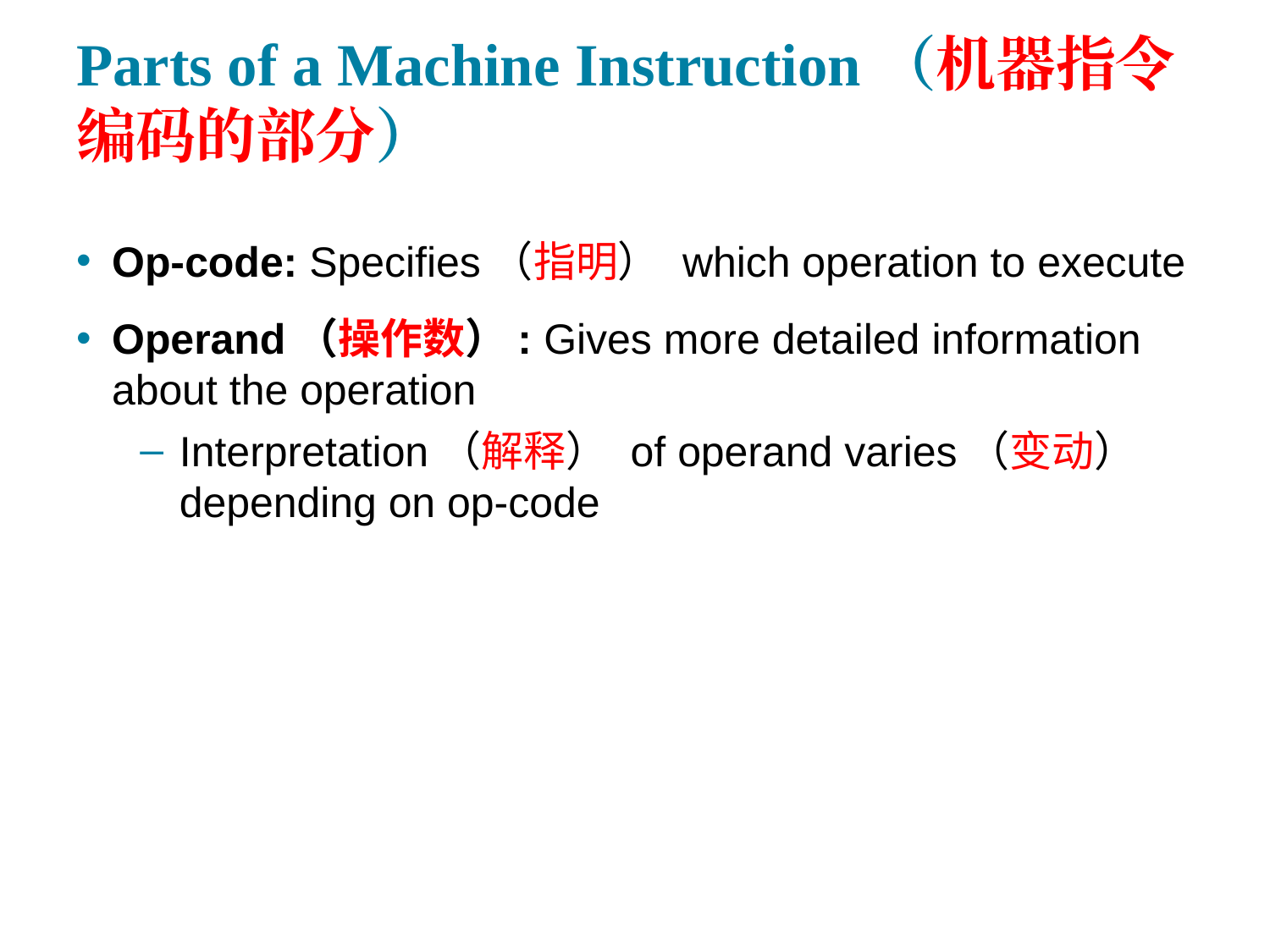

# Parts of a Machine Instruction（机器指令编码的部分）
Op-code: Specifies（指明） which operation to execute
Operand（操作数）: Gives more detailed information about the operation
Interpretation（解释） of operand varies（变动） depending on op-code